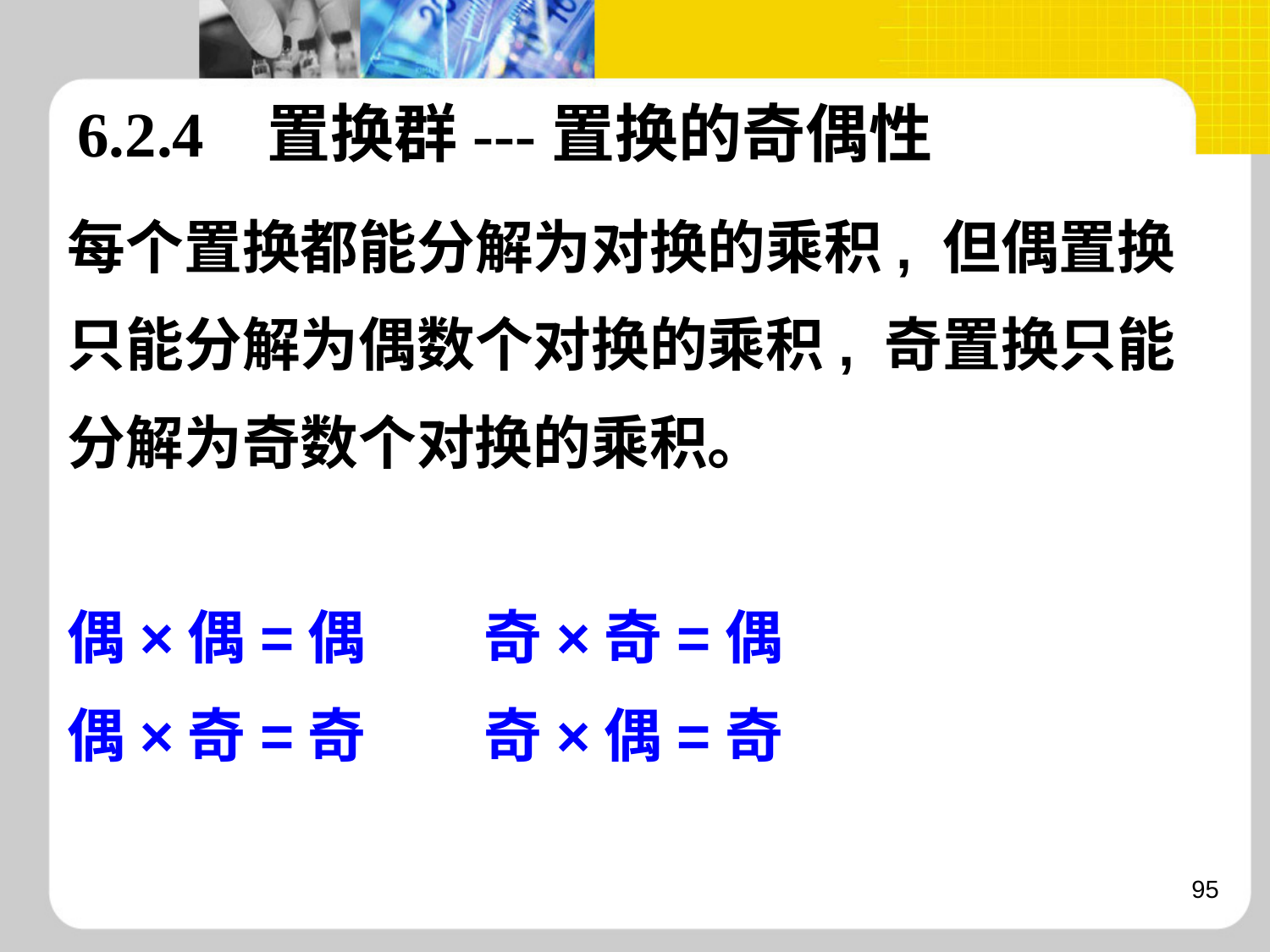

6.2.4   置换群---置换的奇偶性
每个置换都能分解为对换的乘积, 但偶置换只能分解为偶数个对换的乘积, 奇置换只能分解为奇数个对换的乘积。

偶×偶=偶         奇×奇=偶
偶×奇=奇         奇×偶=奇

95